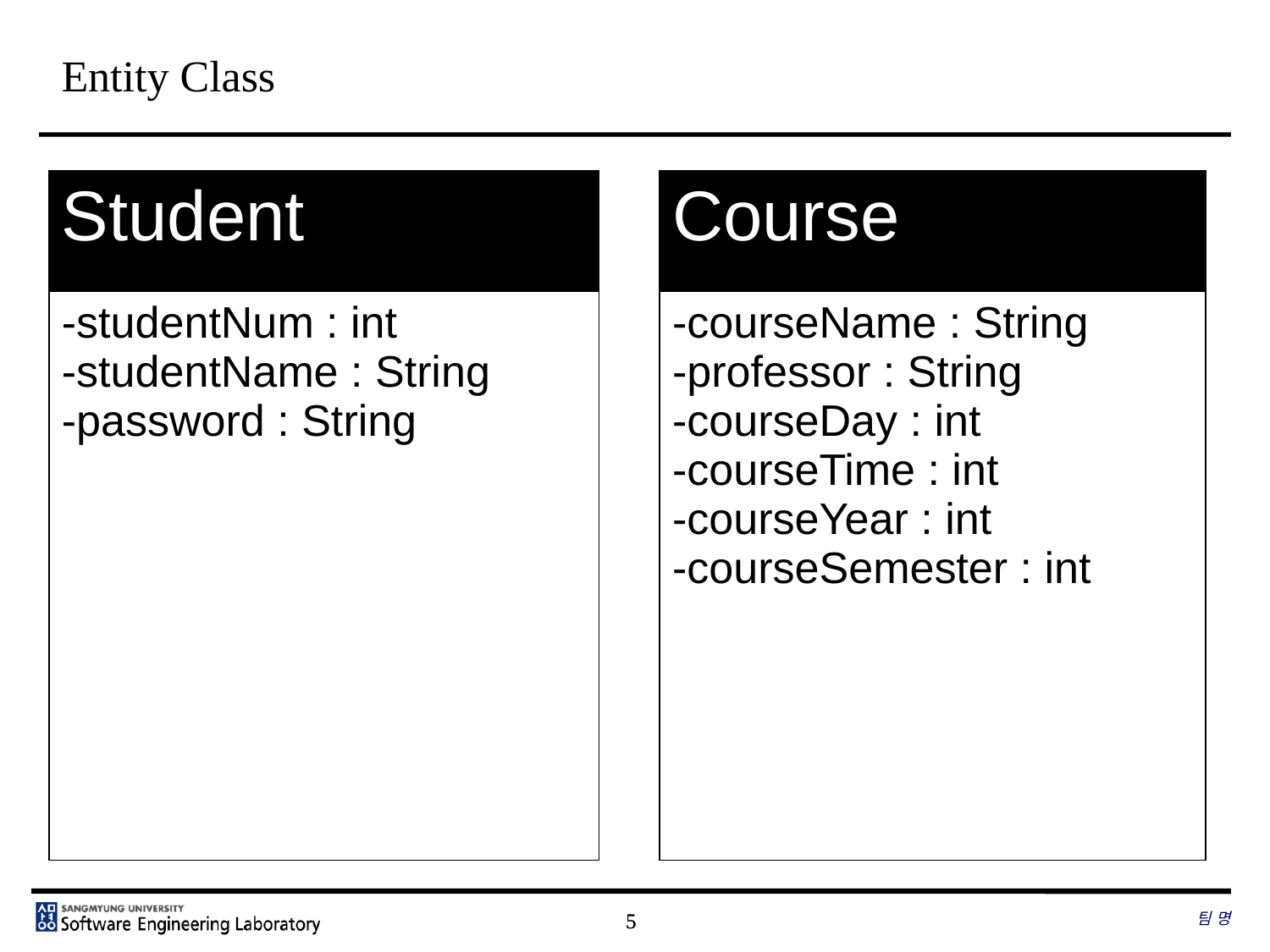

# Entity Class
| Student |
| --- |
| -studentNum : int -studentName : String -password : String |
| Course |
| --- |
| -courseName : String -professor : String -courseDay : int -courseTime : int -courseYear : int -courseSemester : int |
팀 명